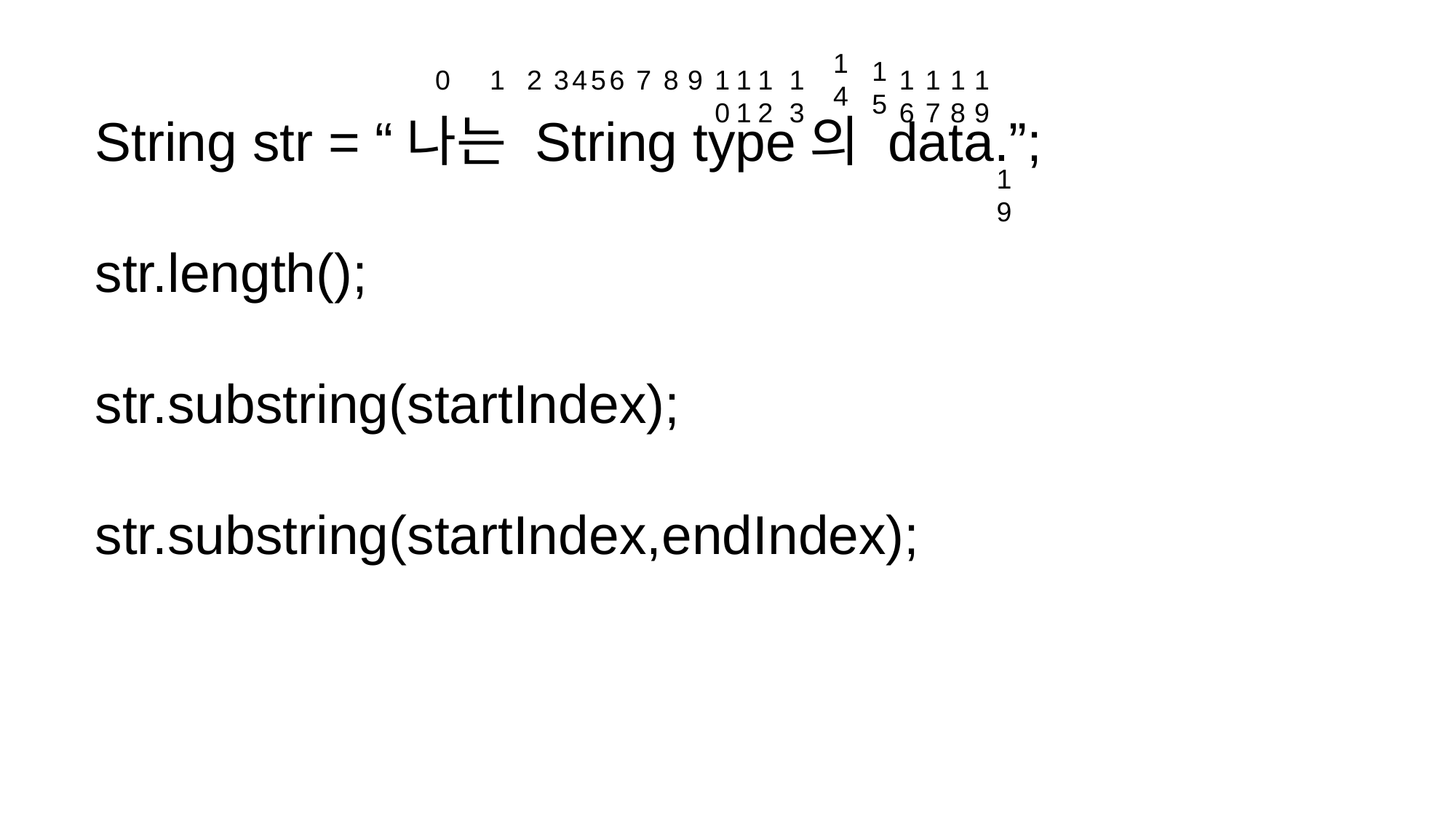

14
15
0
1
2
3
4
5
6
7
8
9
10
11
12
13
16
17
18
19
String str = “나는 String type의 data.”;

str.length();

str.substring(startIndex);

str.substring(startIndex,endIndex);

19